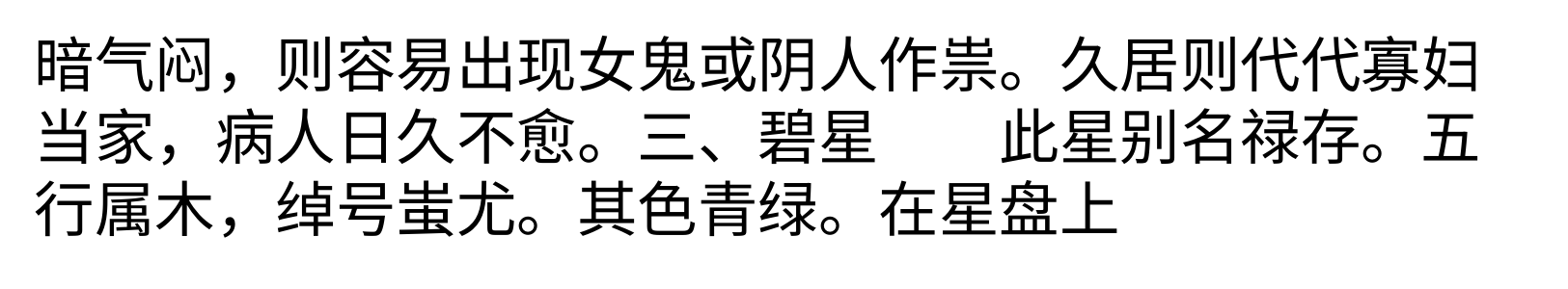

暗气闷，则容易出现女鬼或阴人作祟。久居则代代寡妇当家，病人日久不愈。三、碧星　　此星别名禄存。五行属木，绰号蚩尤。其色青绿。在星盘上